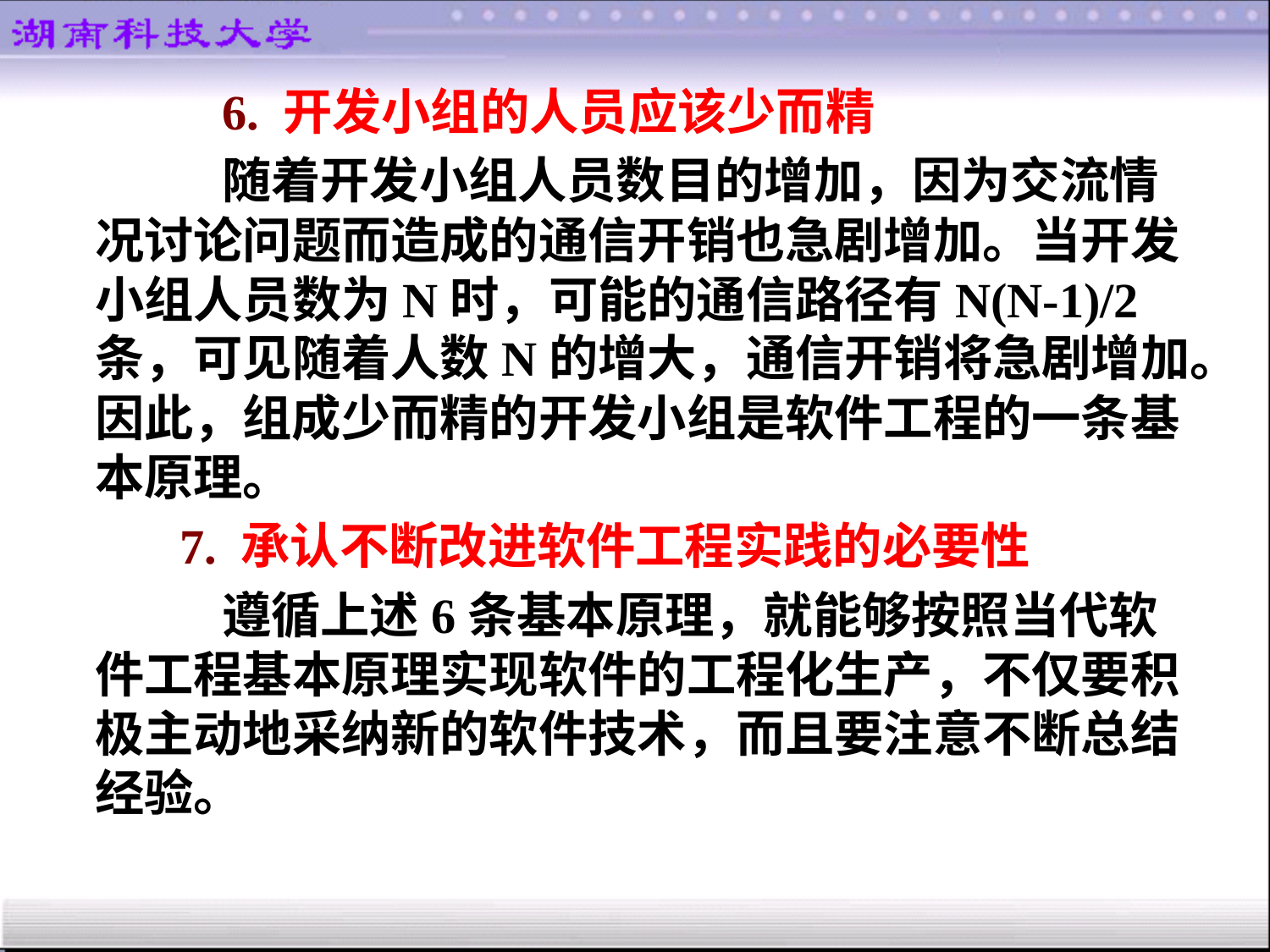

6. 开发小组的人员应该少而精
		随着开发小组人员数目的增加，因为交流情况讨论问题而造成的通信开销也急剧增加。当开发小组人员数为N时，可能的通信路径有N(N-1)/2条，可见随着人数N的增大，通信开销将急剧增加。因此，组成少而精的开发小组是软件工程的一条基本原理。
       7. 承认不断改进软件工程实践的必要性
		遵循上述6条基本原理，就能够按照当代软件工程基本原理实现软件的工程化生产，不仅要积极主动地采纳新的软件技术，而且要注意不断总结经验。